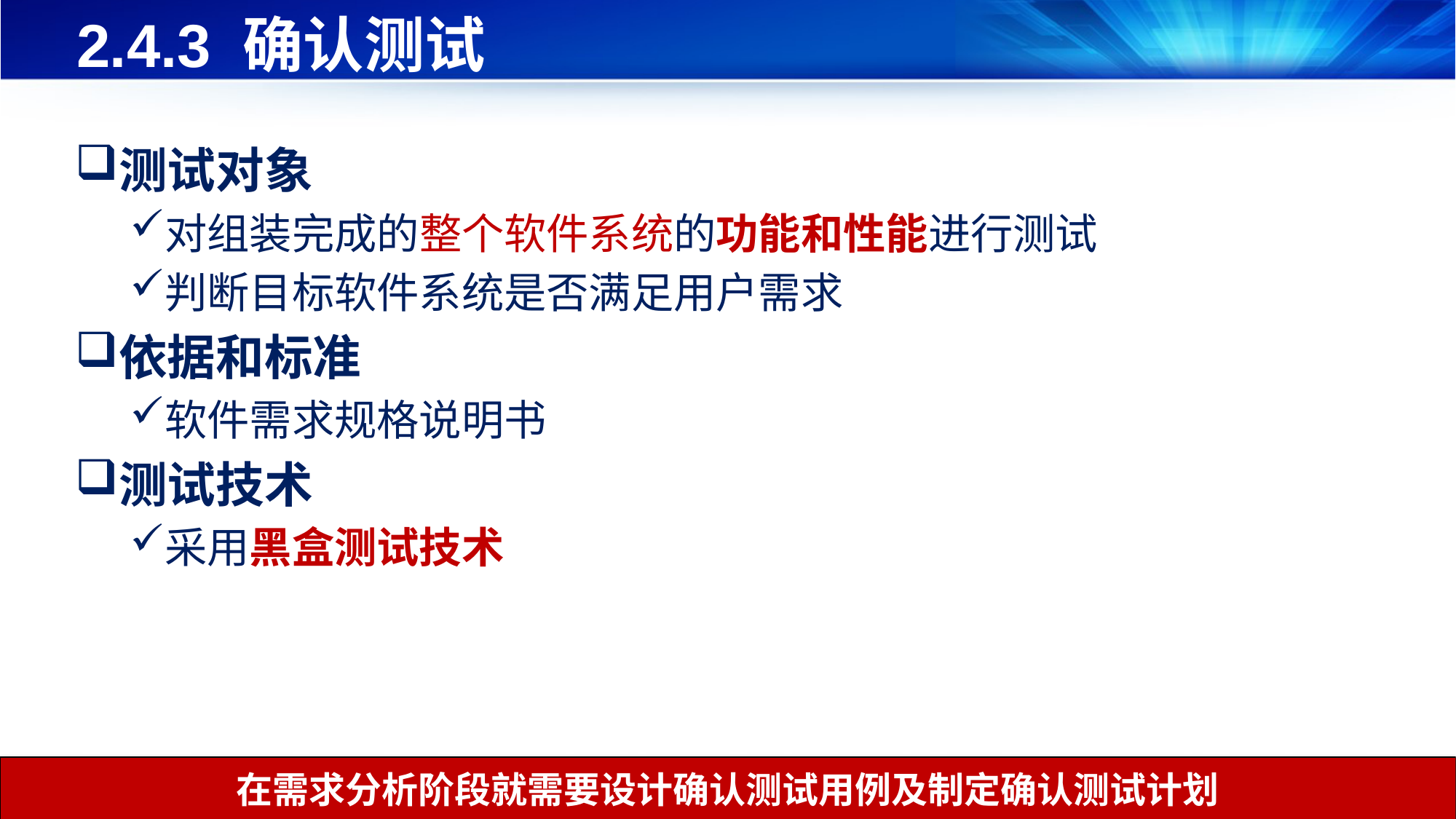

# 2.4.3 确认测试
测试对象
对组装完成的整个软件系统的功能和性能进行测试
判断目标软件系统是否满足用户需求
依据和标准
软件需求规格说明书
测试技术
采用黑盒测试技术
在需求分析阶段就需要设计确认测试用例及制定确认测试计划